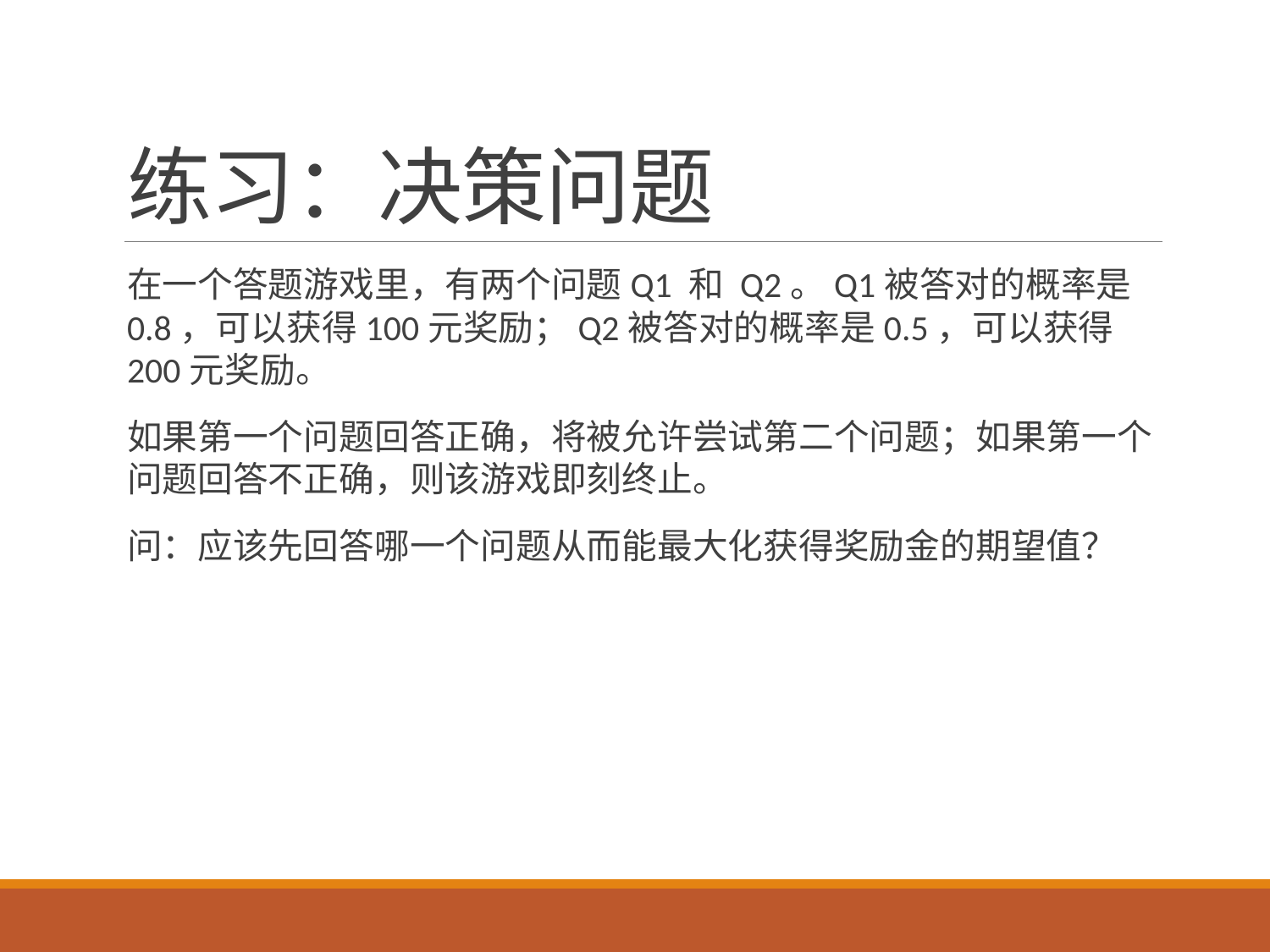

# 练习：决策问题
在一个答题游戏里，有两个问题Q1 和 Q2。Q1被答对的概率是0.8，可以获得100元奖励；Q2被答对的概率是0.5，可以获得200元奖励。
如果第一个问题回答正确，将被允许尝试第二个问题；如果第一个问题回答不正确，则该游戏即刻终止。
问：应该先回答哪一个问题从而能最大化获得奖励金的期望值？